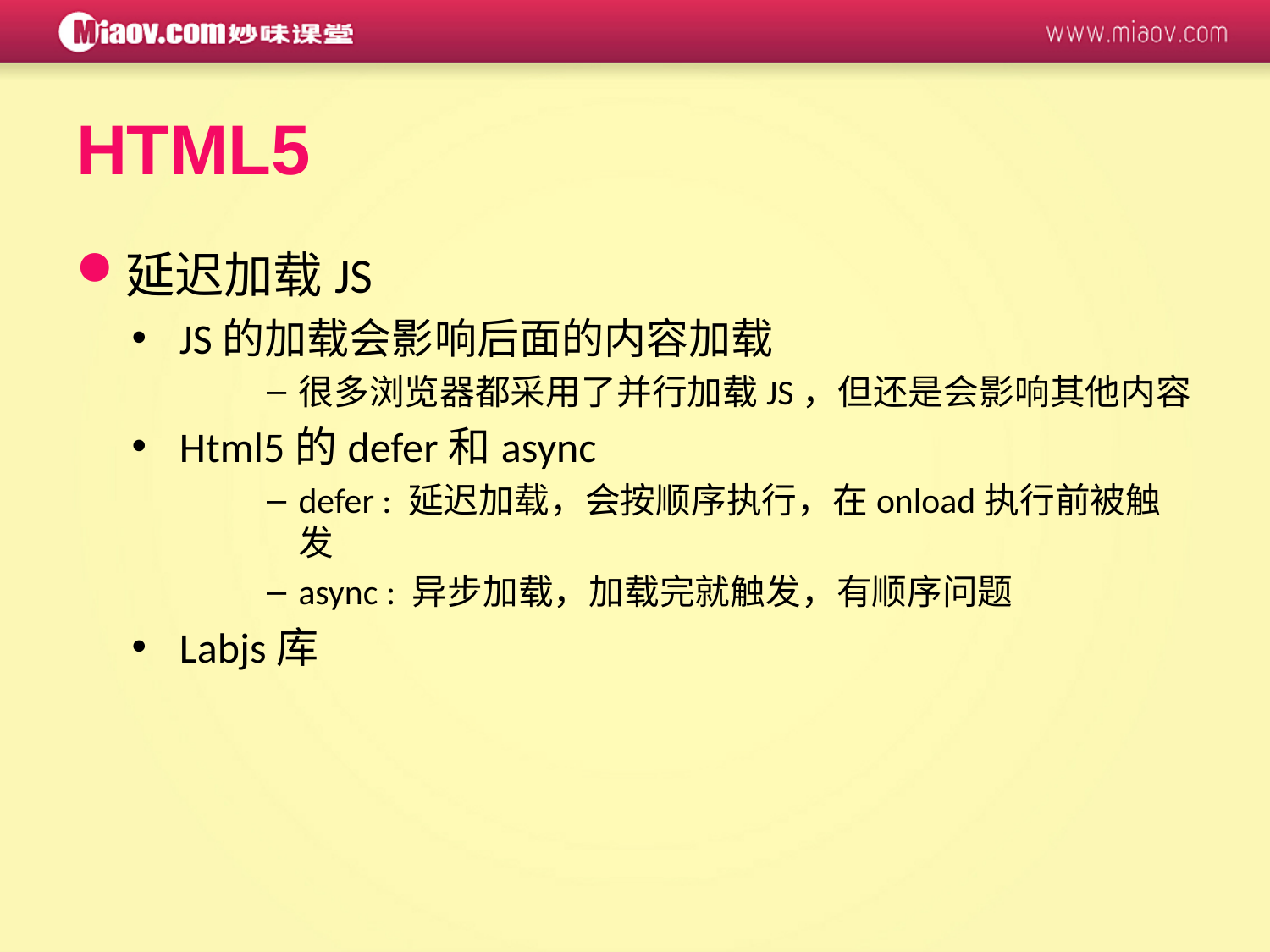

HTML5
延迟加载JS
JS的加载会影响后面的内容加载
很多浏览器都采用了并行加载JS，但还是会影响其他内容
Html5的defer和async
defer : 延迟加载，会按顺序执行，在onload执行前被触发
async : 异步加载，加载完就触发，有顺序问题
Labjs库